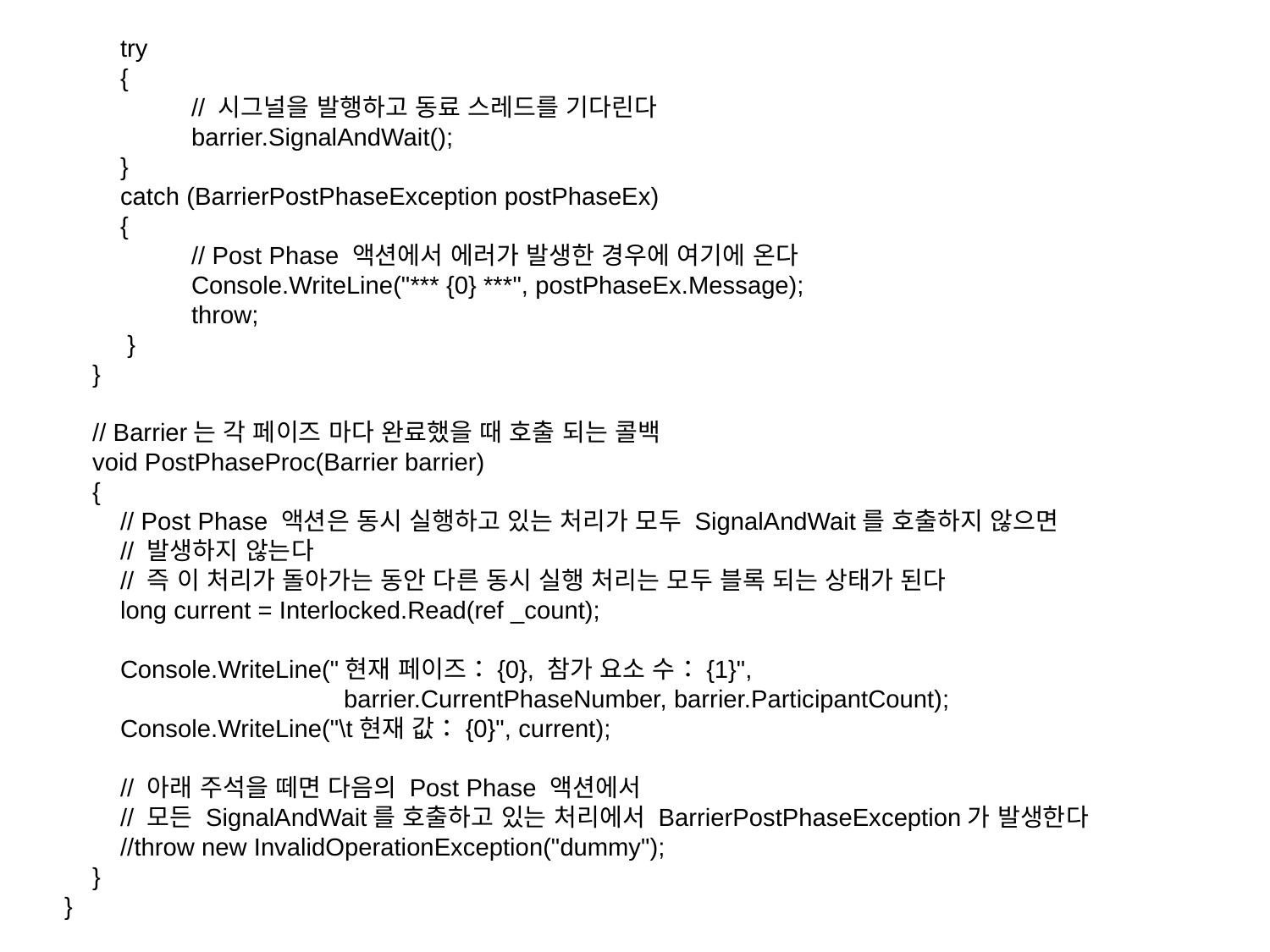

try
        {
	// 시그널을 발행하고 동료 스레드를 기다린다
	barrier.SignalAndWait();
        }
        catch (BarrierPostPhaseException postPhaseEx)
        {
	// Post Phase 액션에서 에러가 발생한 경우에 여기에 온다
	Console.WriteLine("*** {0} ***", postPhaseEx.Message);
	throw;
         }
    }

    // Barrier는 각 페이즈 마다 완료했을 때 호출 되는 콜백
    void PostPhaseProc(Barrier barrier)
    {
        // Post Phase 액션은 동시 실행하고 있는 처리가 모두 SignalAndWait를 호출하지 않으면
        // 발생하지 않는다
        // 즉 이 처리가 돌아가는 동안 다른 동시 실행 처리는 모두 블록 되는 상태가 된다
        long current = Interlocked.Read(ref _count);

        Console.WriteLine("현재 페이즈：{0}, 참가 요소 수：{1}",
                                        barrier.CurrentPhaseNumber, barrier.ParticipantCount);
        Console.WriteLine("\t현재 값：{0}", current);

        // 아래 주석을 떼면 다음의 Post Phase 액션에서
        // 모든 SignalAndWait를 호출하고 있는 처리에서 BarrierPostPhaseException가 발생한다
        //throw new InvalidOperationException("dummy");
    }
}